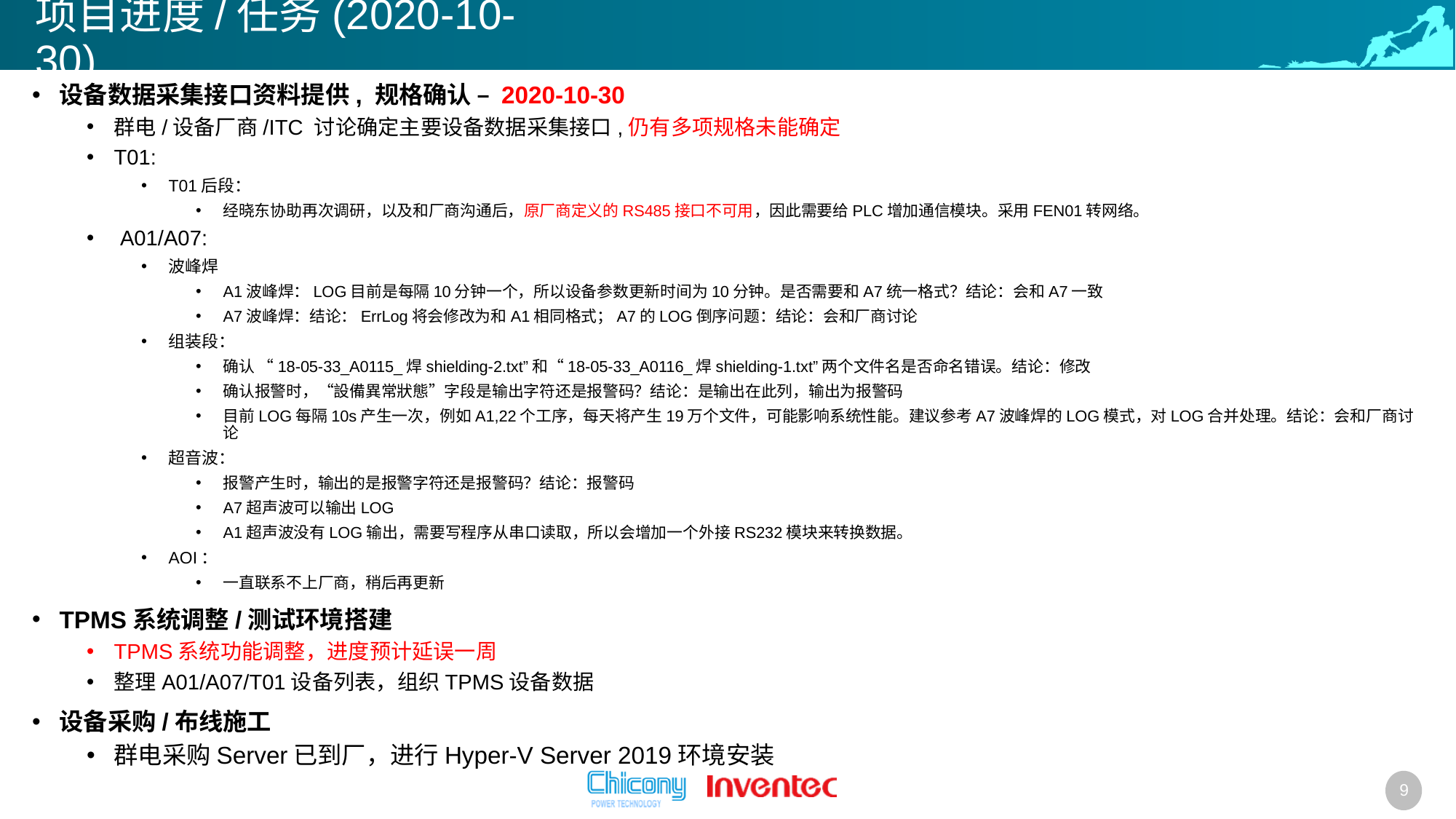

# 项目进度/任务(2020-10-30)
设备数据采集接口资料提供, 规格确认 – 2020-10-30
群电/设备厂商/ITC 讨论确定主要设备数据采集接口,仍有多项规格未能确定
T01:
T01后段：
经晓东协助再次调研，以及和厂商沟通后，原厂商定义的RS485接口不可用，因此需要给PLC增加通信模块。采用FEN01转网络。
 A01/A07:
波峰焊
A1波峰焊：LOG目前是每隔10分钟一个，所以设备参数更新时间为10分钟。是否需要和A7统一格式？结论：会和A7一致
A7波峰焊：结论：ErrLog将会修改为和A1相同格式；A7的LOG倒序问题：结论：会和厂商讨论
组装段：
确认 “18-05-33_A0115_焊shielding-2.txt”和“18-05-33_A0116_焊shielding-1.txt”两个文件名是否命名错误。结论：修改
确认报警时，“設備異常狀態”字段是输出字符还是报警码？结论：是输出在此列，输出为报警码
目前LOG每隔10s产生一次，例如A1,22个工序，每天将产生19万个文件，可能影响系统性能。建议参考A7波峰焊的LOG模式，对LOG合并处理。结论：会和厂商讨论
超音波：
报警产生时，输出的是报警字符还是报警码？结论：报警码
A7超声波可以输出LOG
A1超声波没有LOG输出，需要写程序从串口读取，所以会增加一个外接RS232模块来转换数据。
AOI：
一直联系不上厂商，稍后再更新
TPMS系统调整/测试环境搭建
TPMS系统功能调整，进度预计延误一周
整理A01/A07/T01设备列表，组织TPMS设备数据
设备采购/布线施工
群电采购Server已到厂，进行Hyper-V Server 2019环境安装